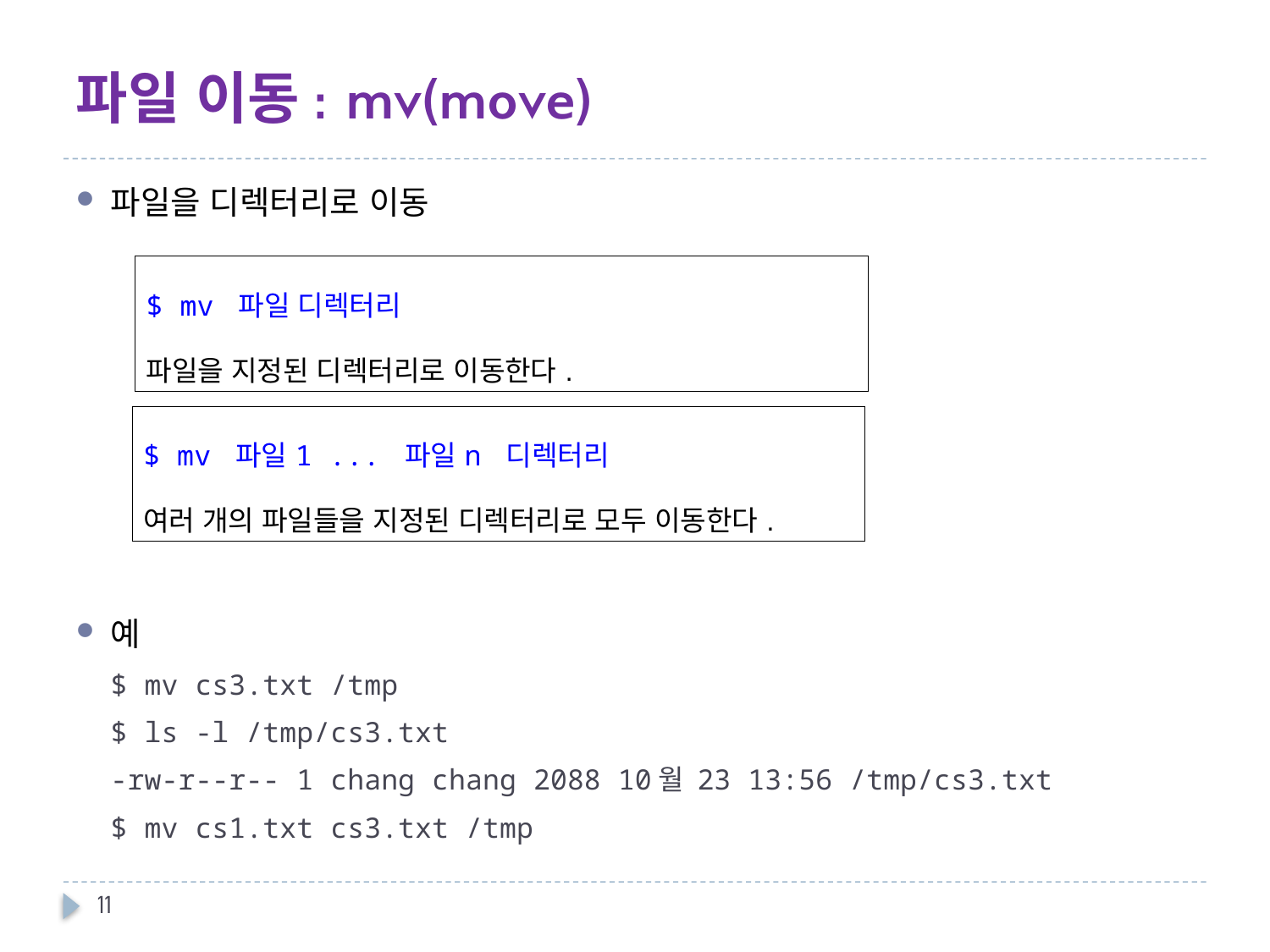

# 파일 이동: mv(move)
파일을 디렉터리로 이동

예
$ mv cs3.txt /tmp
$ ls -l /tmp/cs3.txt
-rw-r--r-- 1 chang chang 2088 10월 23 13:56 /tmp/cs3.txt
$ mv cs1.txt cs3.txt /tmp
| $ mv 파일 디렉터리 파일을 지정된 디렉터리로 이동한다. |
| --- |
| $ mv 파일1 ... 파일n 디렉터리 여러 개의 파일들을 지정된 디렉터리로 모두 이동한다. |
| --- |

11